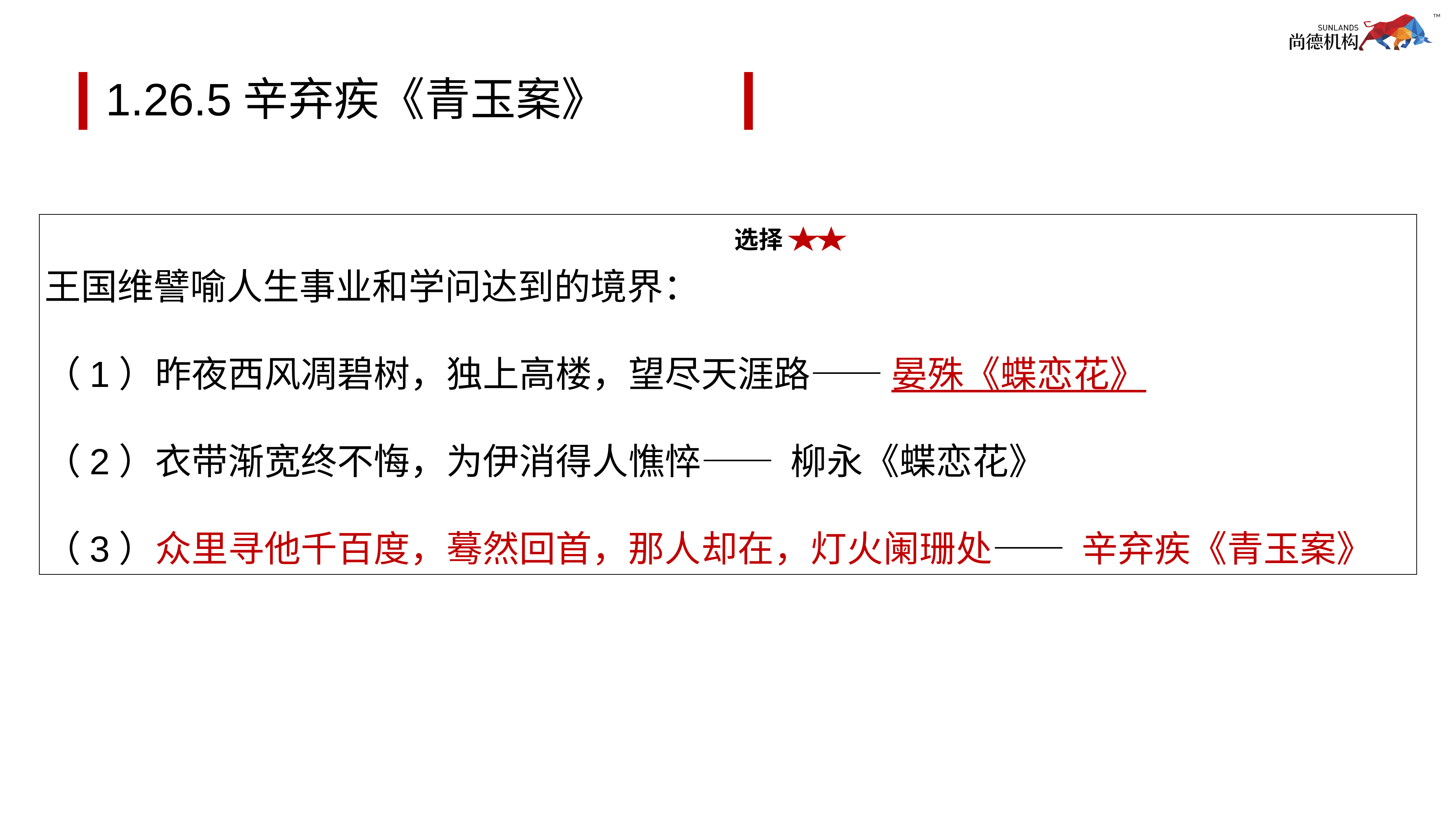

# 1.26.5辛弃疾《青玉案》
王国维譬喻人生事业和学问达到的境界：
（1）昨夜西风凋碧树，独上高楼，望尽天涯路—— 晏殊《蝶恋花》
（2）衣带渐宽终不悔，为伊消得人憔悴——  柳永《蝶恋花》
（3）众里寻他千百度，蓦然回首，那人却在，灯火阑珊处——  辛弃疾《青玉案》
选择